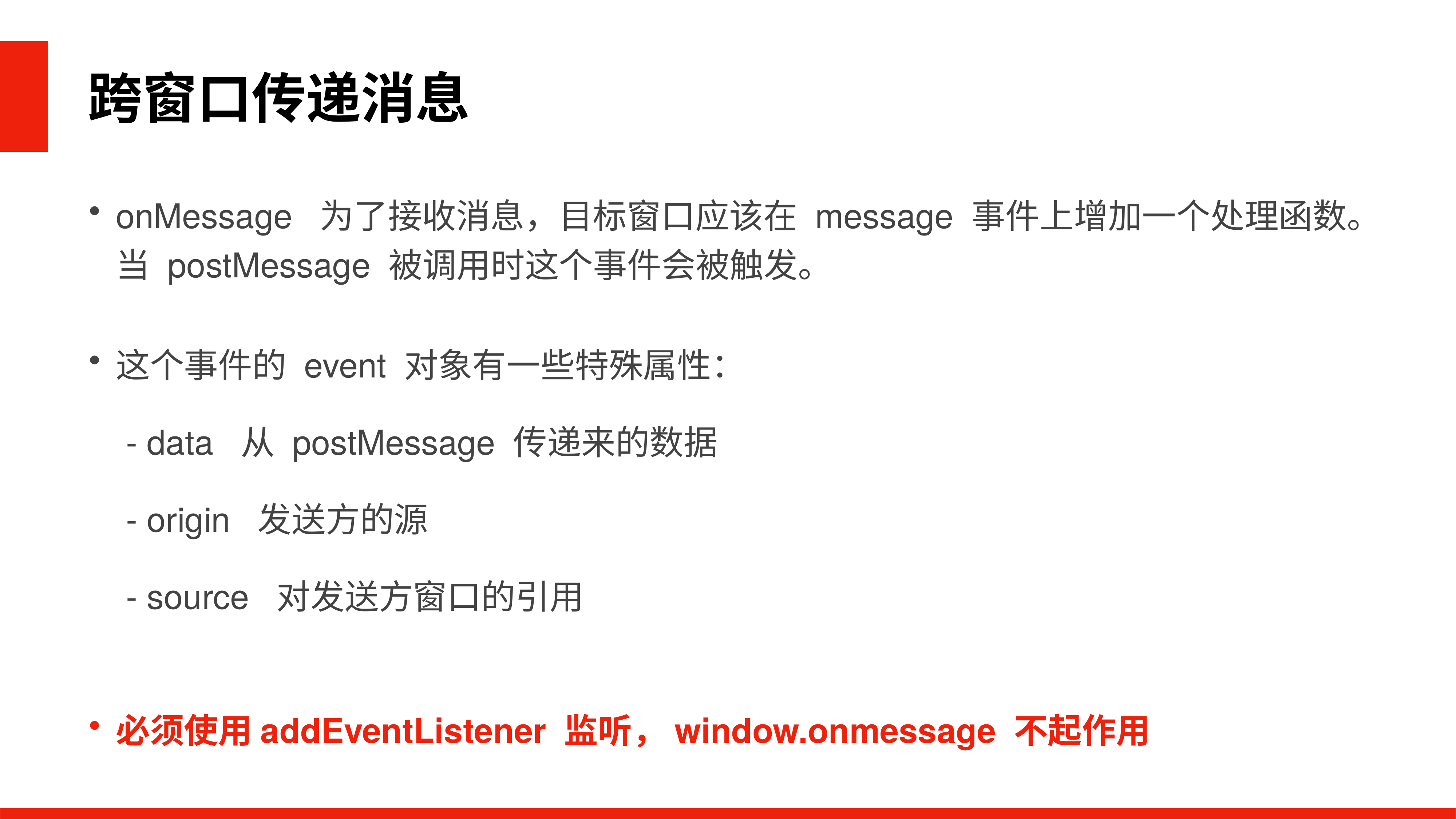

跨窗口传递消息
onMessage  为了接收消息，目标窗口应该在 message 事件上增加一个处理函数。当 postMessage 被调用时这个事件会被触发。
这个事件的 event 对象有一些特殊属性：
- data  从 postMessage 传递来的数据
- origin  发送方的源
- source  对发送方窗口的引用
必须使用addEventListener 监听，window.onmessage 不起作用
8